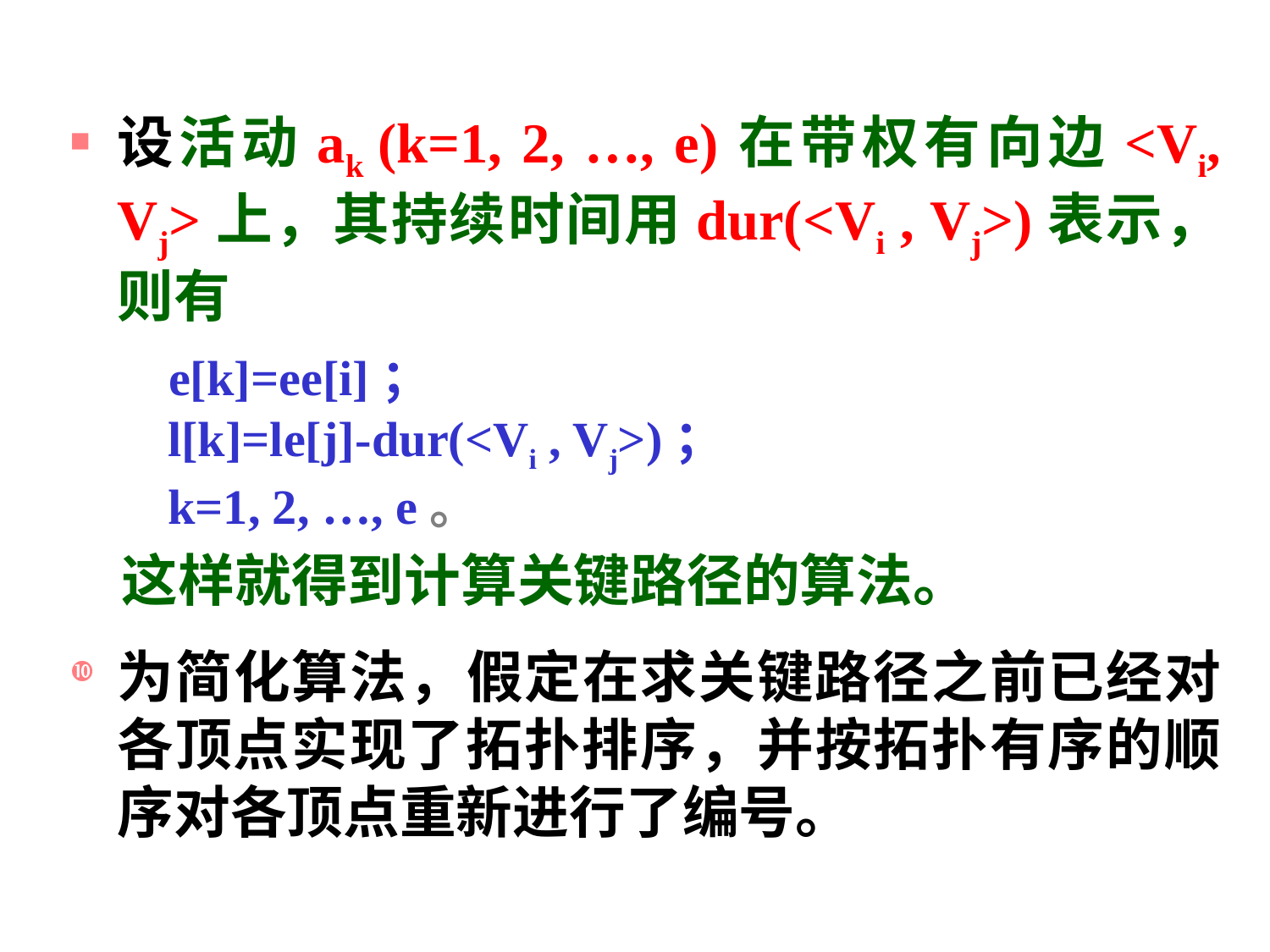

设活动ak (k=1, 2, …, e)在带权有向边<Vi, Vj>上，其持续时间用dur(<Vi , Vj>)表示，则有
       e[k]=ee[i]；
        l[k]=le[j]-dur(<Vi , Vj>)；
        k=1, 2, …, e。
   这样就得到计算关键路径的算法。
为简化算法，假定在求关键路径之前已经对各顶点实现了拓扑排序，并按拓扑有序的顺序对各顶点重新进行了编号。
203